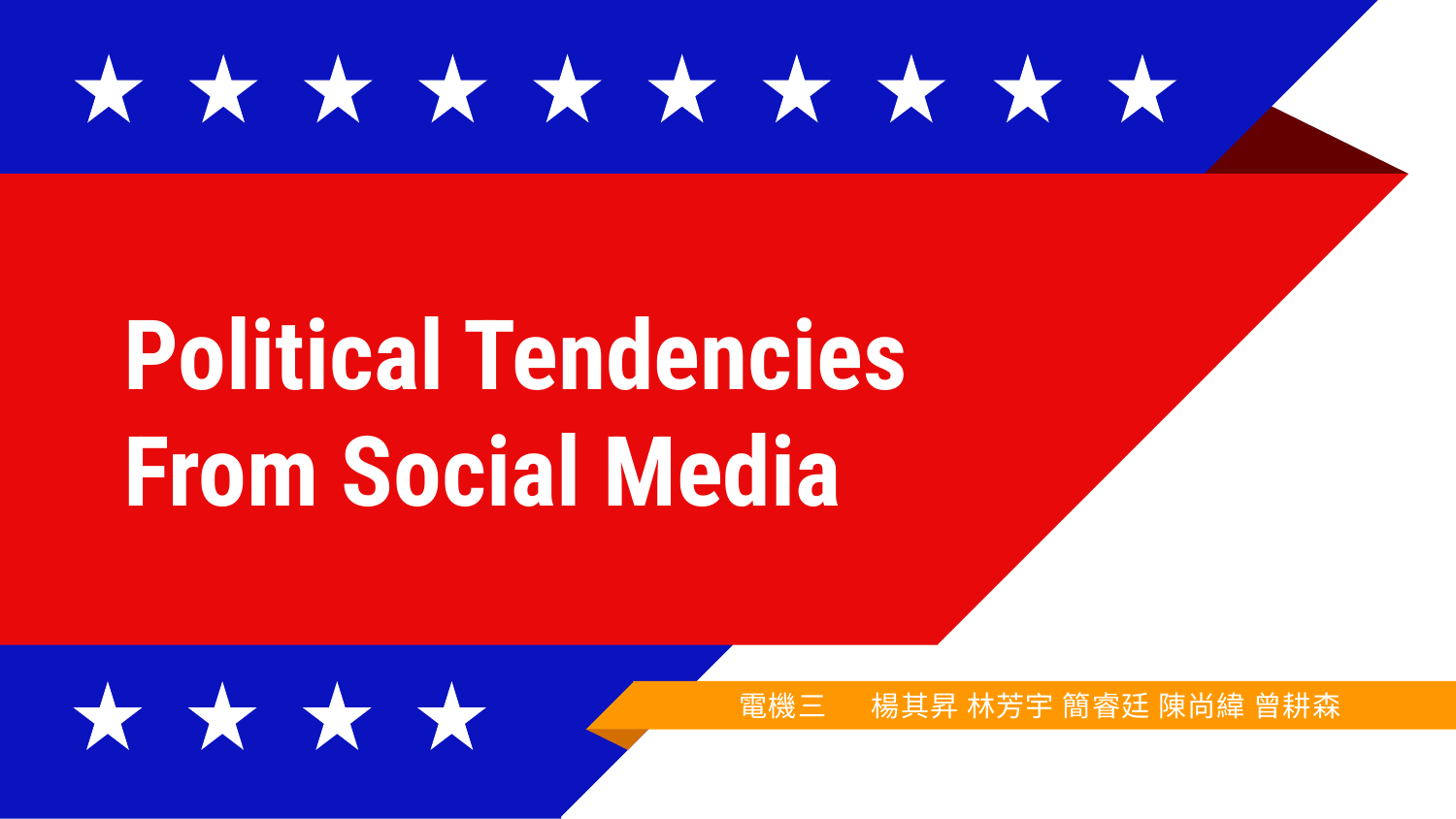

# Political Tendencies From Social Media

電機三      楊其昇 林芳宇 簡睿廷 陳尚緯 曾耕森